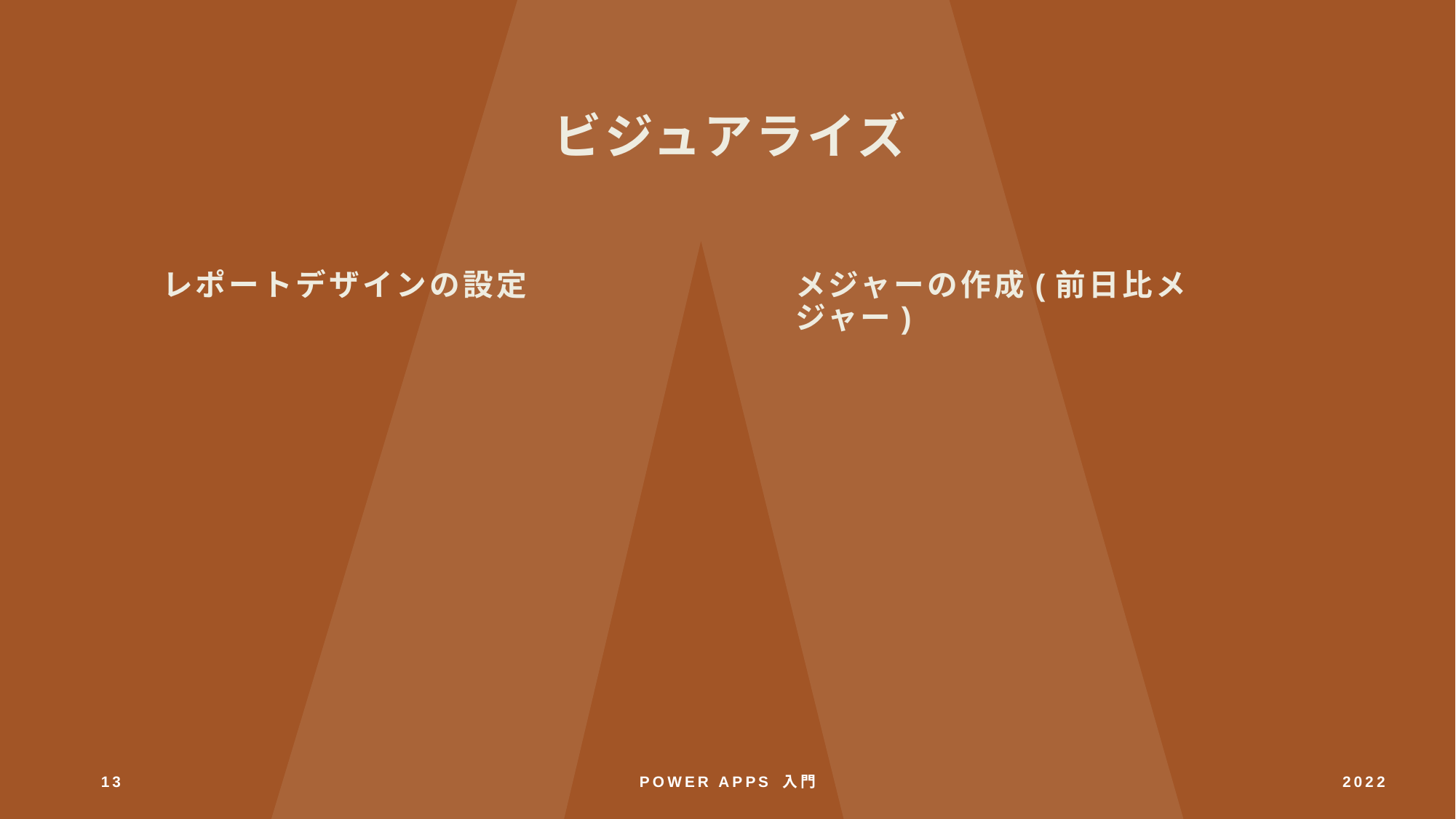

# ビジュアライズ
メジャーの作成(前日比メジャー)
レポートデザインの設定

13
Power Apps 入門
2022